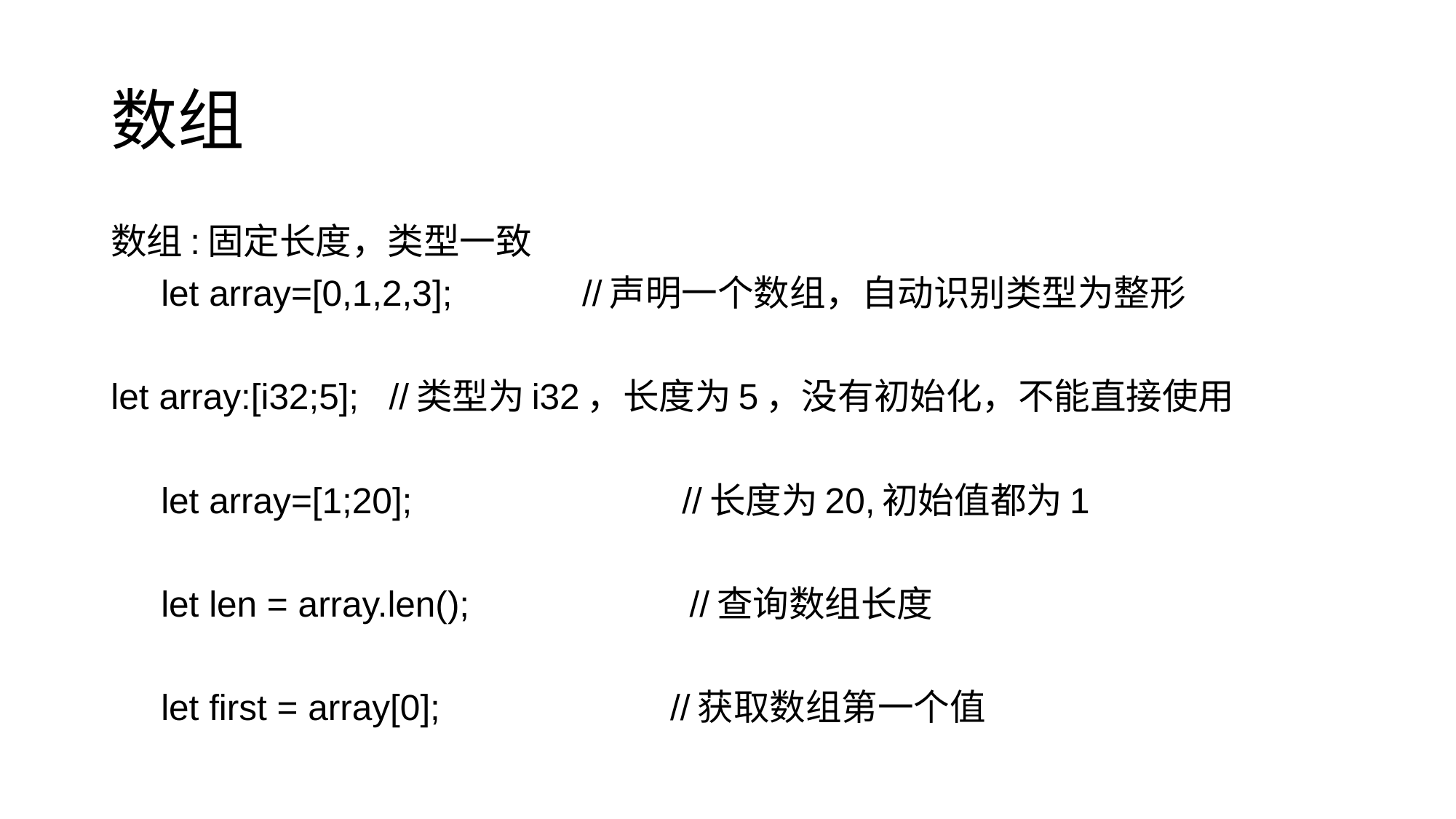

# 数组
数组:固定长度，类型一致
     let array=[0,1,2,3];             //声明一个数组，自动识别类型为整形

let array:[i32;5];   //类型为i32，长度为5，没有初始化，不能直接使用

     let array=[1;20];                           //长度为20,初始值都为1

     let len = array.len();                      //查询数组长度

     let first = array[0];                       //获取数组第一个值